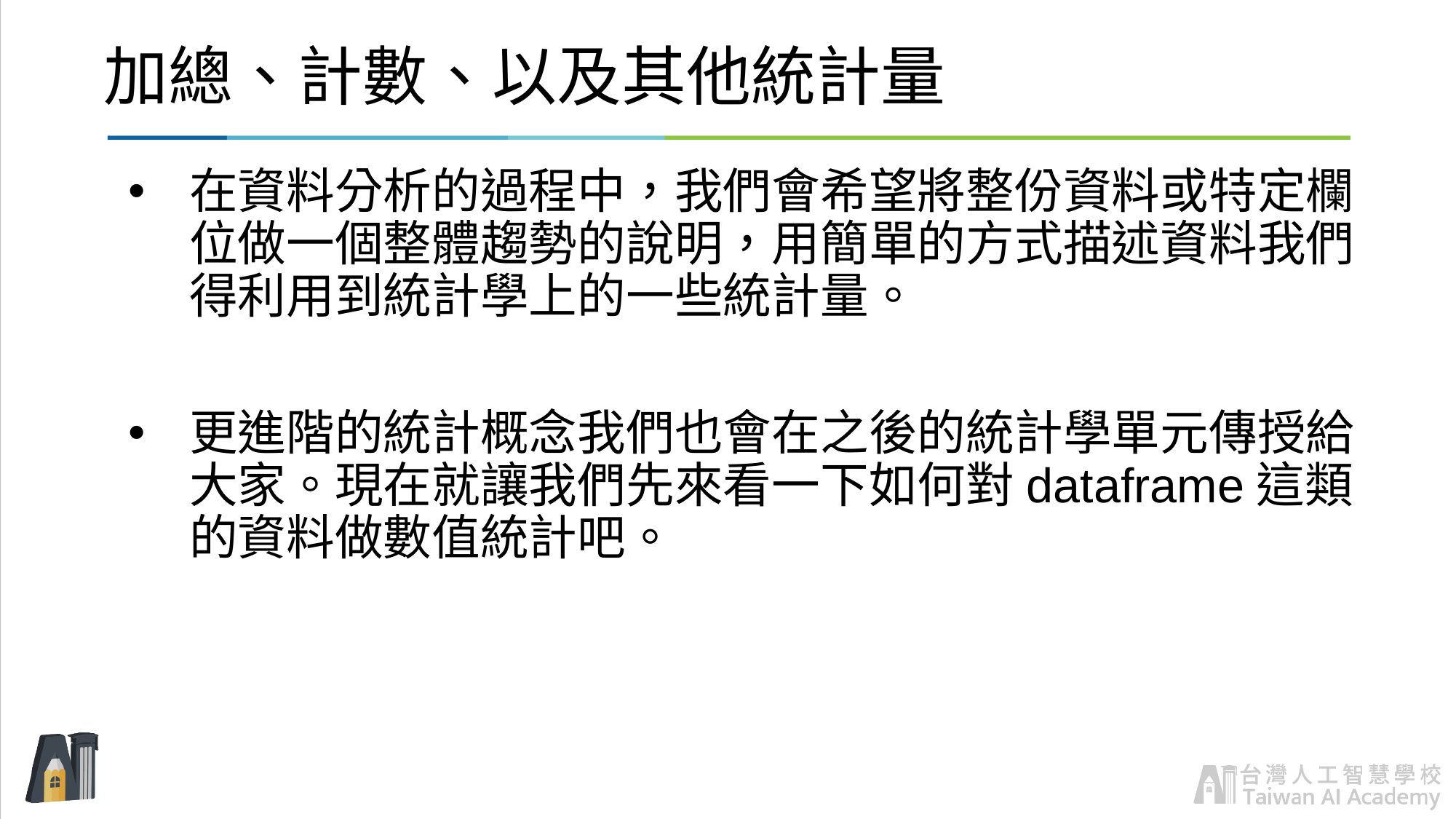

# 加總、計數、以及其他統計量
在資料分析的過程中，我們會希望將整份資料或特定欄位做一個整體趨勢的說明，用簡單的方式描述資料我們得利用到統計學上的一些統計量。

更進階的統計概念我們也會在之後的統計學單元傳授給大家。現在就讓我們先來看一下如何對dataframe這類的資料做數值統計吧。